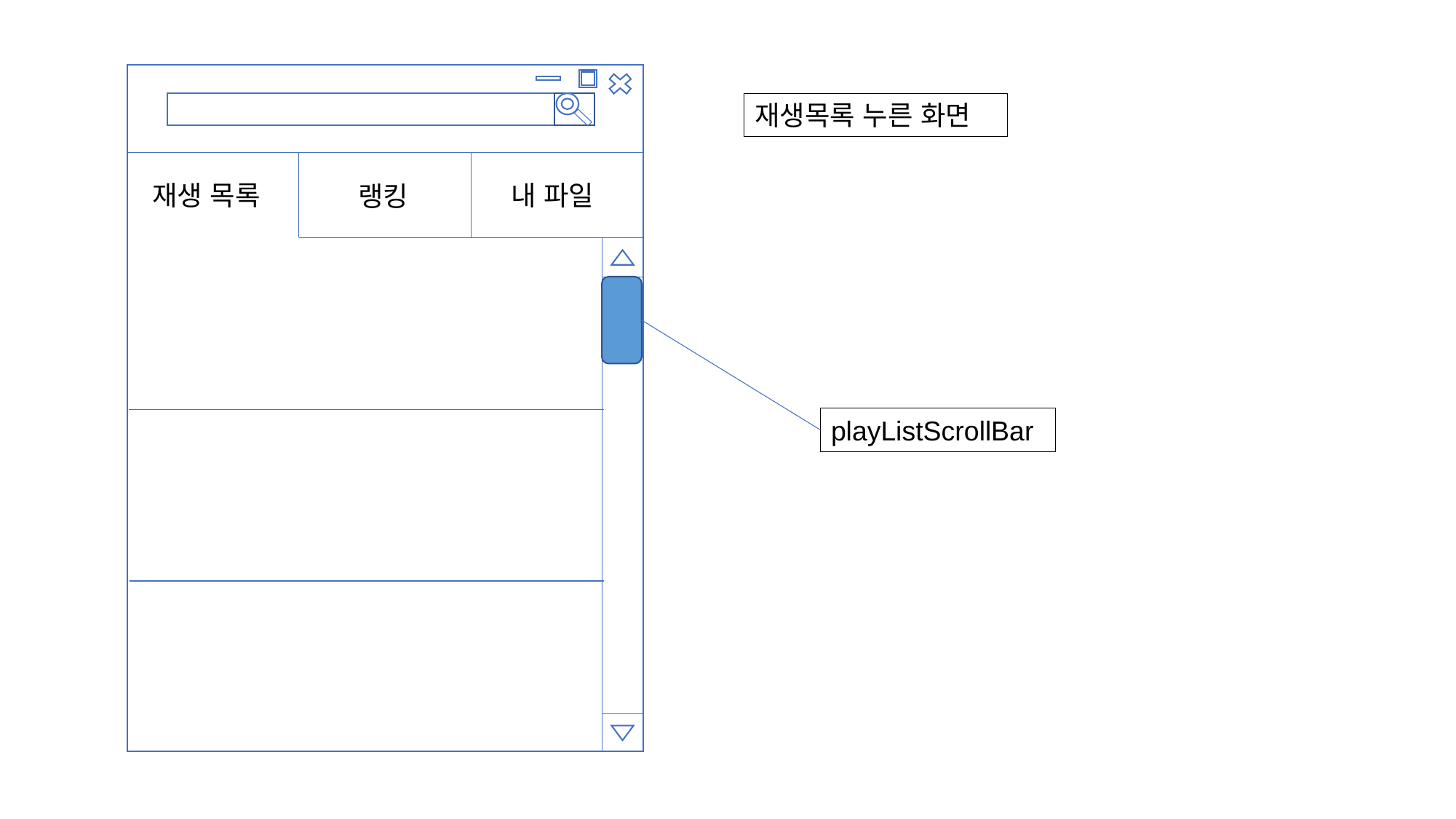

재생목록 누른 화면

내 파일
재생 목록
랭킹

playListScrollBar